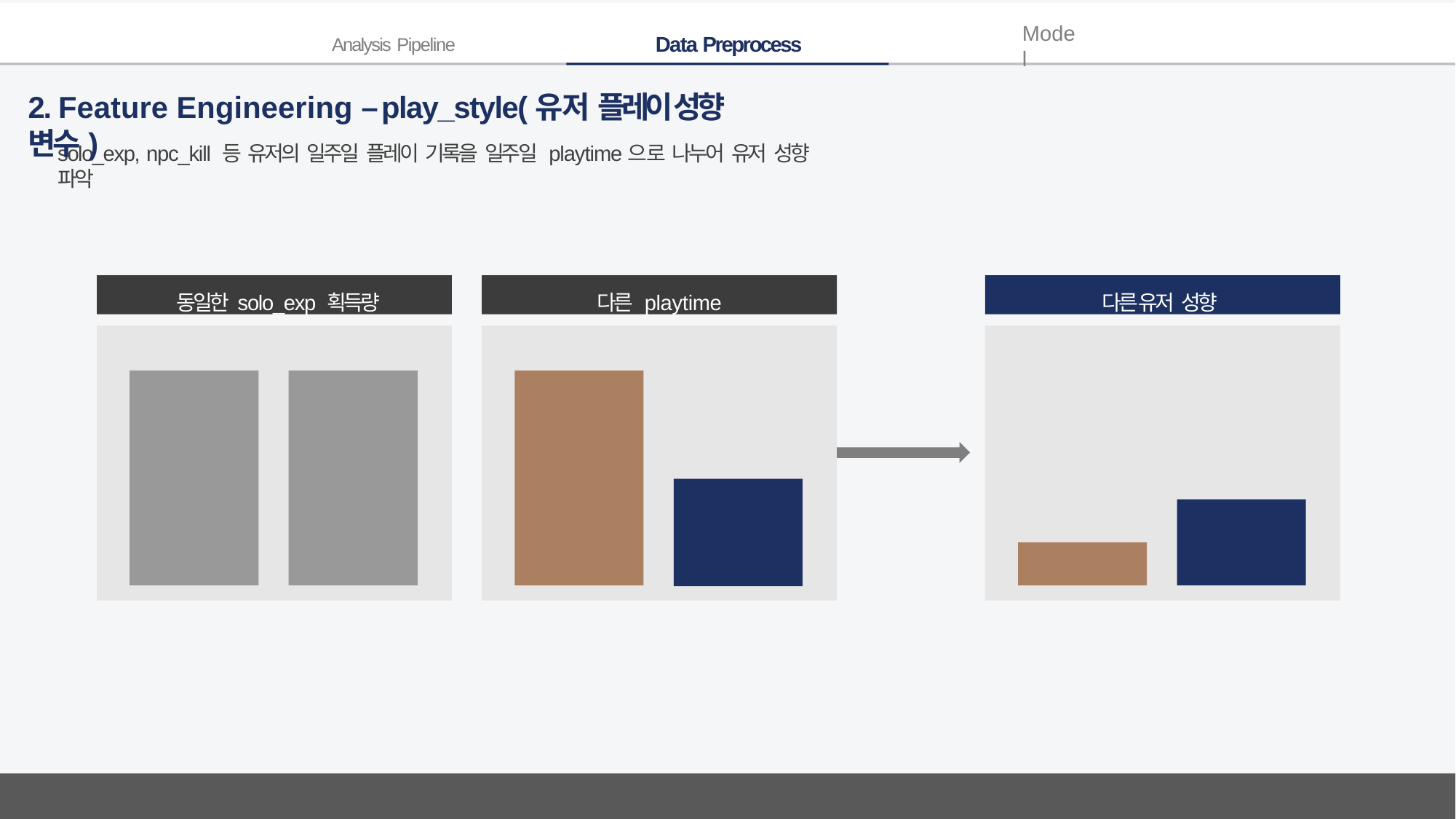

Analysis Pipeline	Data Preprocess
Model

# 2. Feature Engineering – play_style(유저 플레이 성향 변수)
solo_exp, npc_kill 등 유저의 일주일 플레이 기록을 일주일 playtime으로 나누어 유저 성향 파악
동일한 solo_exp 획득량
다른 playtime
다른 유저 성향